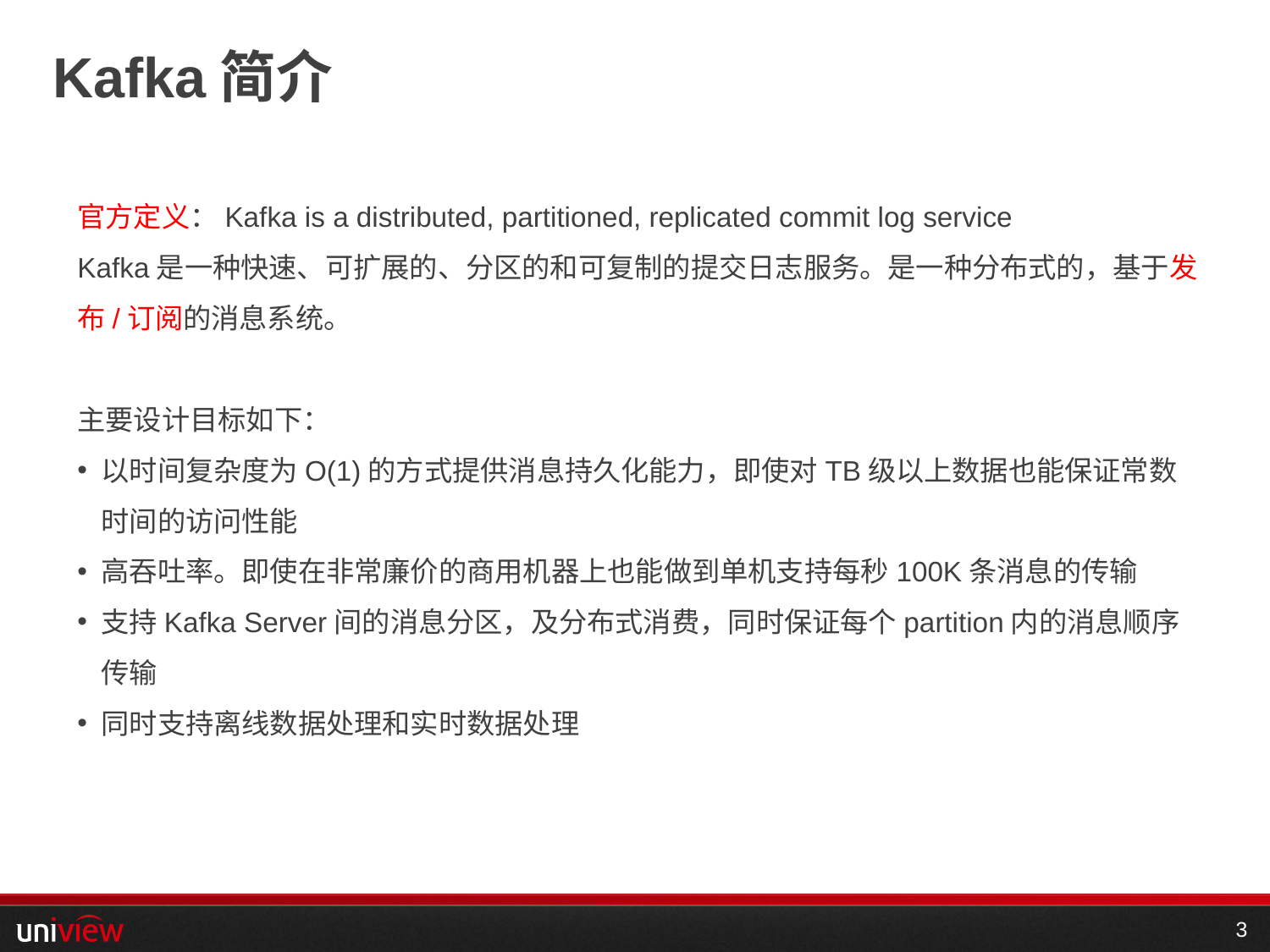

# Kafka简介
官方定义：Kafka is a distributed, partitioned, replicated commit log service
Kafka是一种快速、可扩展的、分区的和可复制的提交日志服务。是一种分布式的，基于发布/订阅的消息系统。

主要设计目标如下：
以时间复杂度为O(1)的方式提供消息持久化能力，即使对TB级以上数据也能保证常数时间的访问性能
高吞吐率。即使在非常廉价的商用机器上也能做到单机支持每秒100K条消息的传输
支持Kafka Server间的消息分区，及分布式消费，同时保证每个partition内的消息顺序传输
同时支持离线数据处理和实时数据处理